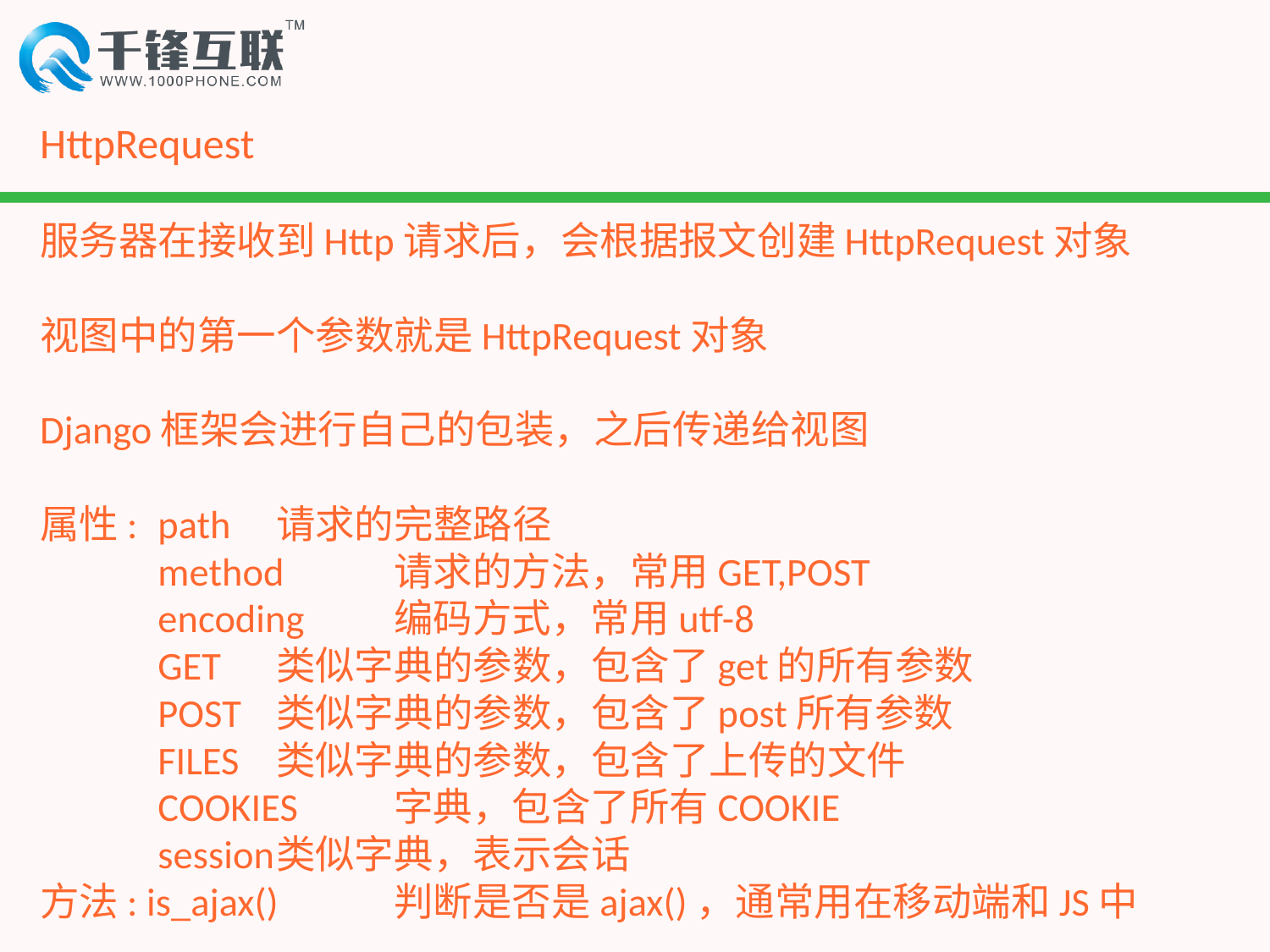

# HttpRequest
服务器在接收到Http请求后，会根据报文创建HttpRequest对象

视图中的第一个参数就是HttpRequest对象

Django框架会进行自己的包装，之后传递给视图

属性:	path		请求的完整路径
	method	请求的方法，常用GET,POST
	encoding	编码方式，常用utf-8
	GET		类似字典的参数，包含了get的所有参数
	POST		类似字典的参数，包含了post所有参数
	FILES		类似字典的参数，包含了上传的文件
	COOKIES	字典，包含了所有COOKIE
	session		类似字典，表示会话
方法: is_ajax()		判断是否是ajax()，通常用在移动端和JS中